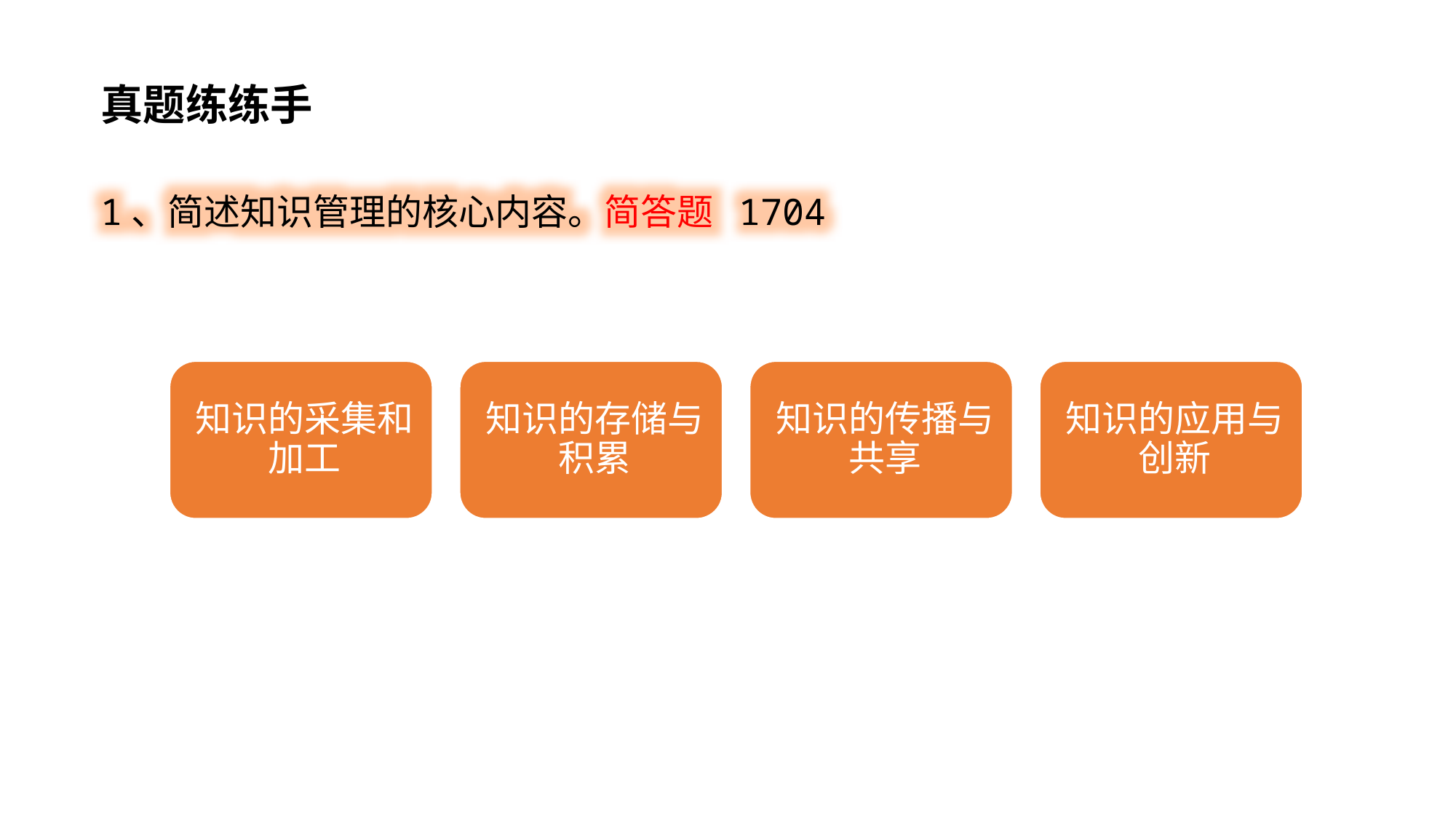

真题练练手
1、简述知识管理的核心内容。简答题  1704

知识的采集和加工
知识的存储与积累
知识的传播与共享
知识的应用与创新